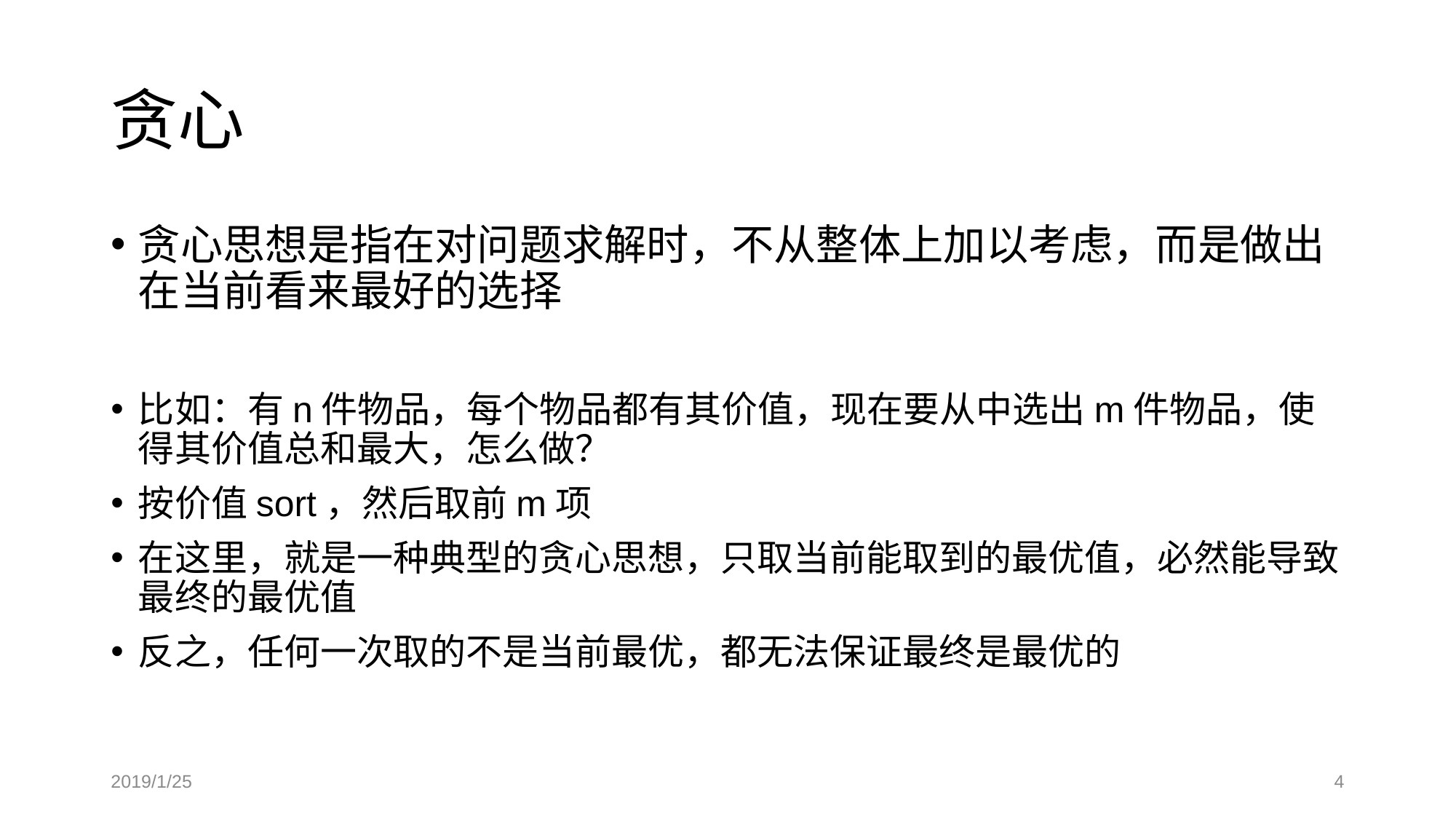

# 贪心
贪心思想是指在对问题求解时，不从整体上加以考虑，而是做出在当前看来最好的选择

比如：有n件物品，每个物品都有其价值，现在要从中选出m件物品，使得其价值总和最大，怎么做？
按价值sort，然后取前m项
在这里，就是一种典型的贪心思想，只取当前能取到的最优值，必然能导致最终的最优值
反之，任何一次取的不是当前最优，都无法保证最终是最优的
2019/1/25
4